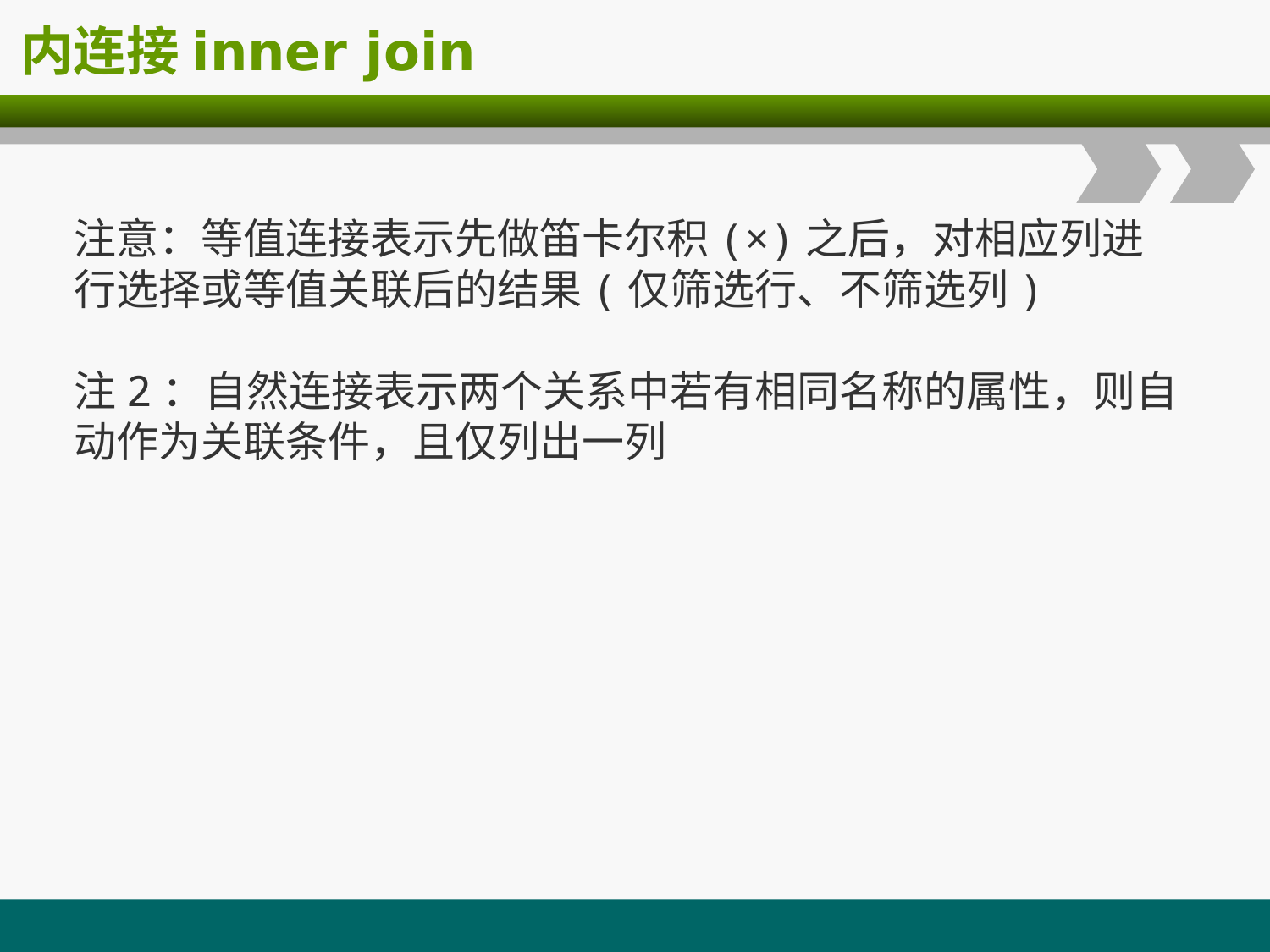

# 内连接inner join
注意：等值连接表示先做笛卡尔积(×)之后，对相应列进行选择或等值关联后的结果(仅筛选行、不筛选列)
注2：自然连接表示两个关系中若有相同名称的属性，则自动作为关联条件，且仅列出一列